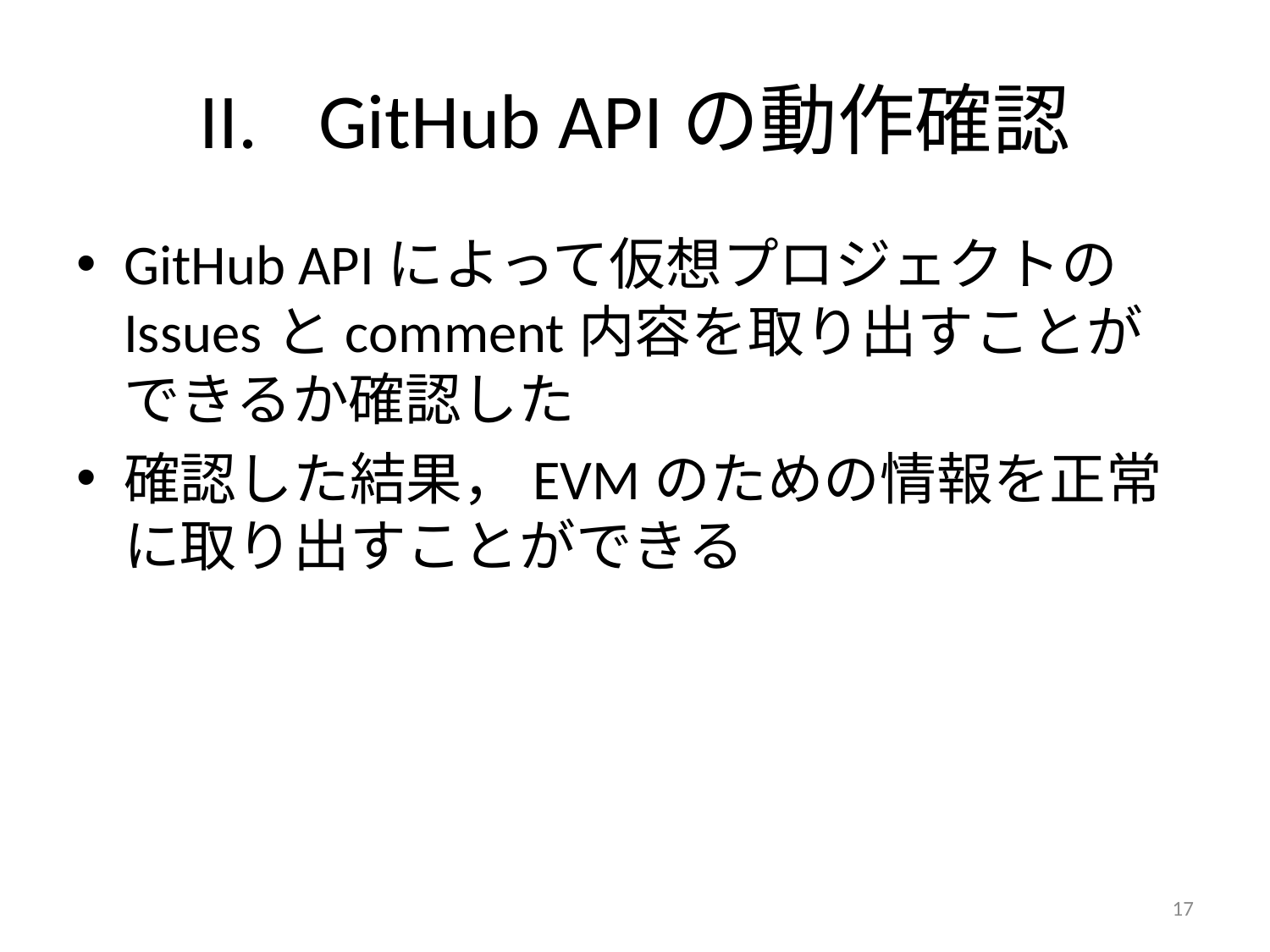

# GitHub APIの動作確認
GitHub APIによって仮想プロジェクトのIssuesとcomment内容を取り出すことができるか確認した
確認した結果，EVMのための情報を正常に取り出すことができる

17